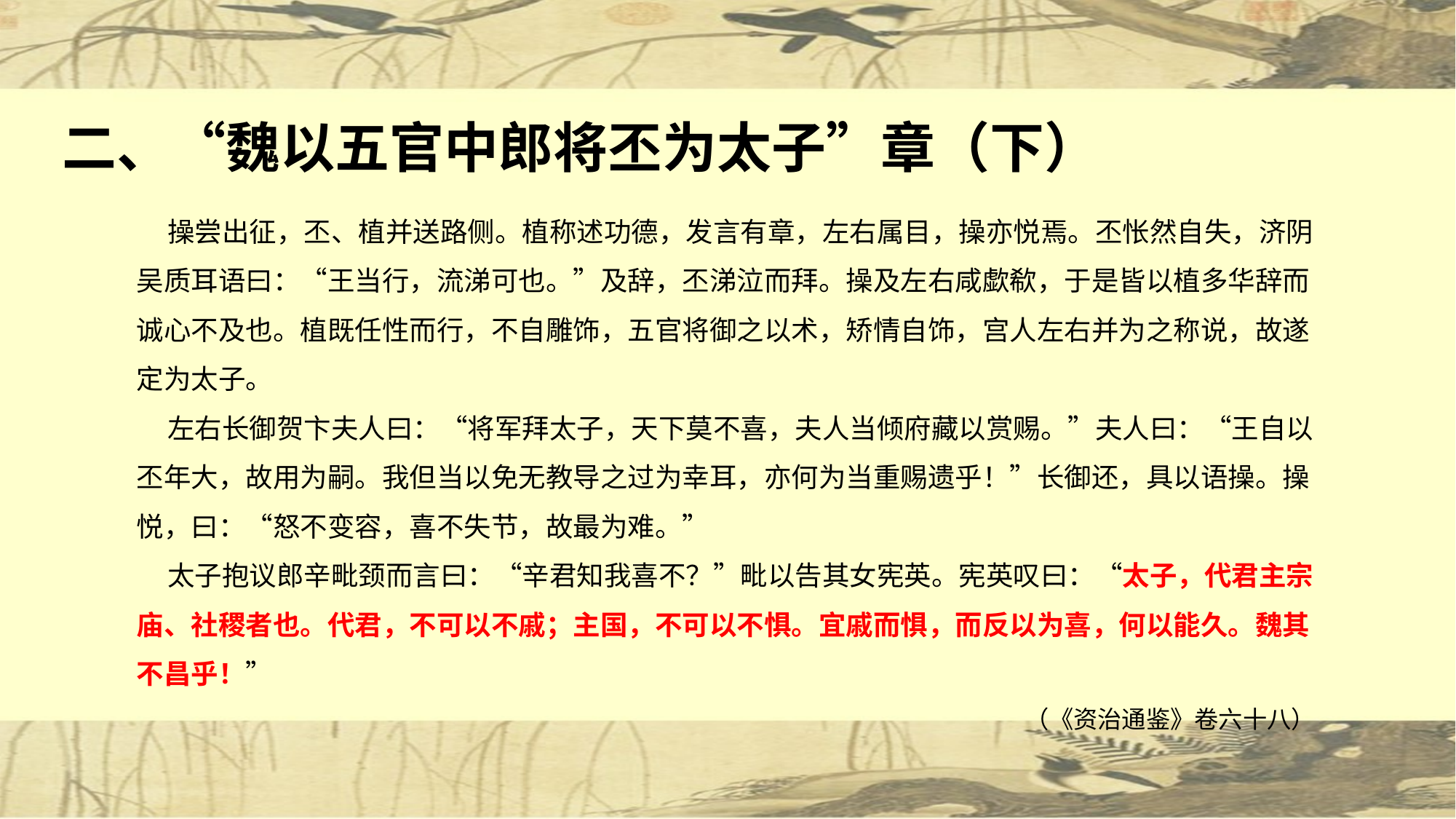

# 二、“魏以五官中郎将丕为太子”章（下）
    操尝出征，丕、植并送路侧。植称述功德，发言有章，左右属目，操亦悦焉。丕怅然自失，济阴吴质耳语曰：“王当行，流涕可也。”及辞，丕涕泣而拜。操及左右咸歔欷，于是皆以植多华辞而诚心不及也。植既任性而行，不自雕饰，五官将御之以术，矫情自饰，宫人左右并为之称说，故遂定为太子。
    左右长御贺卞夫人曰：“将军拜太子，天下莫不喜，夫人当倾府藏以赏赐。”夫人曰：“王自以丕年大，故用为嗣。我但当以免无教导之过为幸耳，亦何为当重赐遗乎！”长御还，具以语操。操悦，曰：“怒不变容，喜不失节，故最为难。”
    太子抱议郎辛毗颈而言曰：“辛君知我喜不？”毗以告其女宪英。宪英叹曰：“太子，代君主宗庙、社稷者也。代君，不可以不戚；主国，不可以不惧。宜戚而惧，而反以为喜，何以能久。魏其不昌乎！”
（《资治通鉴》卷六十八）